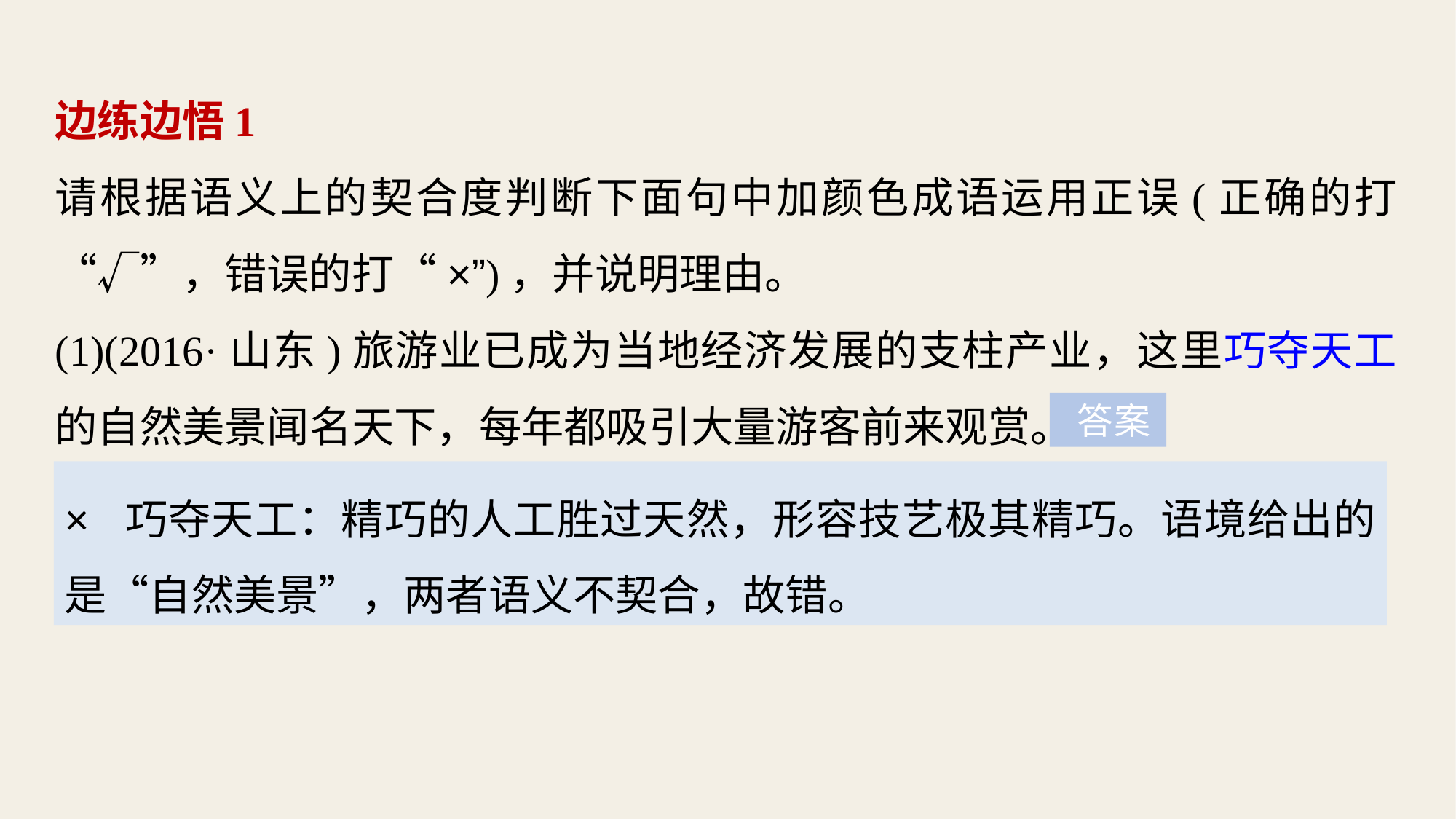

边练边悟1
请根据语义上的契合度判断下面句中加颜色成语运用正误(正确的打“√”，错误的打“×”)，并说明理由。
(1)(2016·山东)旅游业已成为当地经济发展的支柱产业，这里巧夺天工的自然美景闻名天下，每年都吸引大量游客前来观赏。
 答案
×  巧夺天工：精巧的人工胜过天然，形容技艺极其精巧。语境给出的是“自然美景”，两者语义不契合，故错。